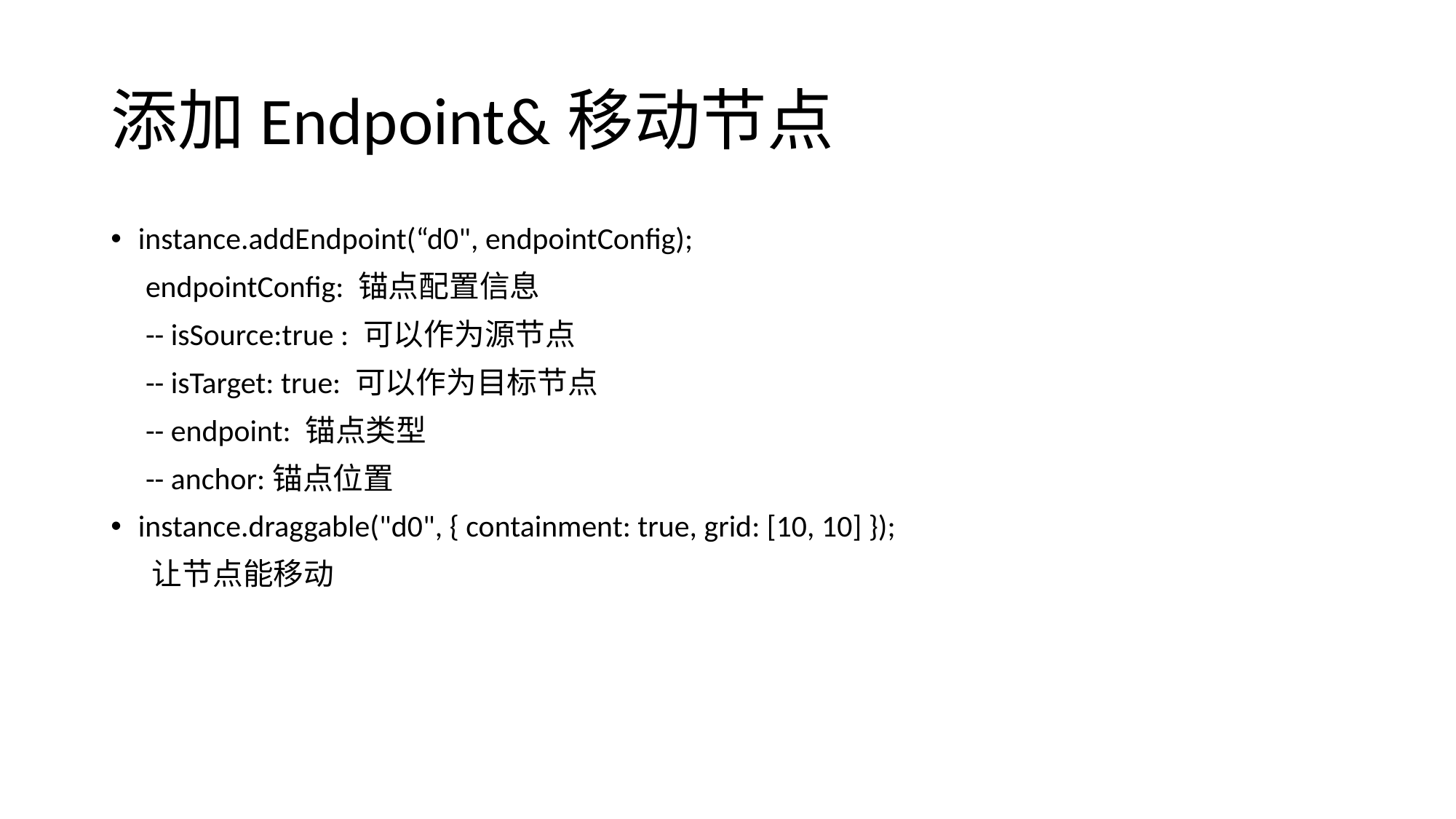

# 添加Endpoint&移动节点
instance.addEndpoint(“d0", endpointConfig);
     endpointConfig: 锚点配置信息
     -- isSource:true : 可以作为源节点
     -- isTarget: true: 可以作为目标节点
     -- endpoint: 锚点类型
     -- anchor:锚点位置
instance.draggable("d0", { containment: true, grid: [10, 10] });
     让节点能移动